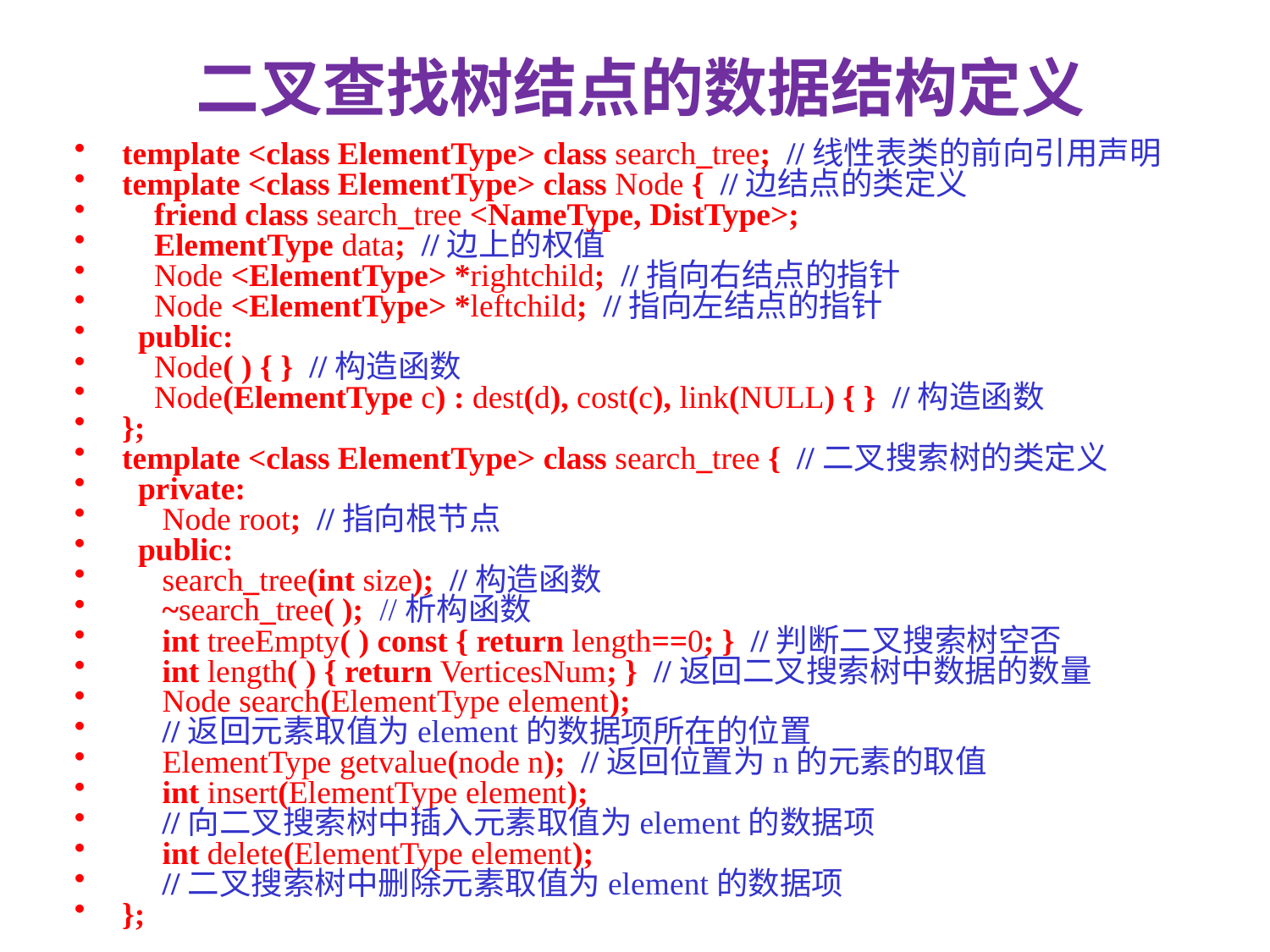

# 二叉查找树结点的数据结构定义
template <class ElementType> class search_tree;  //线性表类的前向引用声明
template <class ElementType> class Node {  //边结点的类定义
    friend class search_tree <NameType, DistType>;
    ElementType data;  //边上的权值
    Node <ElementType> *rightchild;  //指向右结点的指针
    Node <ElementType> *leftchild;  //指向左结点的指针
  public:
    Node( ) { }  //构造函数
    Node(ElementType c) : dest(d), cost(c), link(NULL) { }  //构造函数
};
template <class ElementType> class search_tree {  //二叉搜索树的类定义
  private:
     Node root;  //指向根节点
  public:
     search_tree(int size);  //构造函数
     ~search_tree( );  //析构函数
     int treeEmpty( ) const { return length==0; }  //判断二叉搜索树空否
     int length( ) { return VerticesNum; }  //返回二叉搜索树中数据的数量
     Node search(ElementType element);
     //返回元素取值为element的数据项所在的位置
     ElementType getvalue(node n);  //返回位置为n的元素的取值
     int insert(ElementType element);
     //向二叉搜索树中插入元素取值为element的数据项
     int delete(ElementType element);
     //二叉搜索树中删除元素取值为element的数据项
};
48